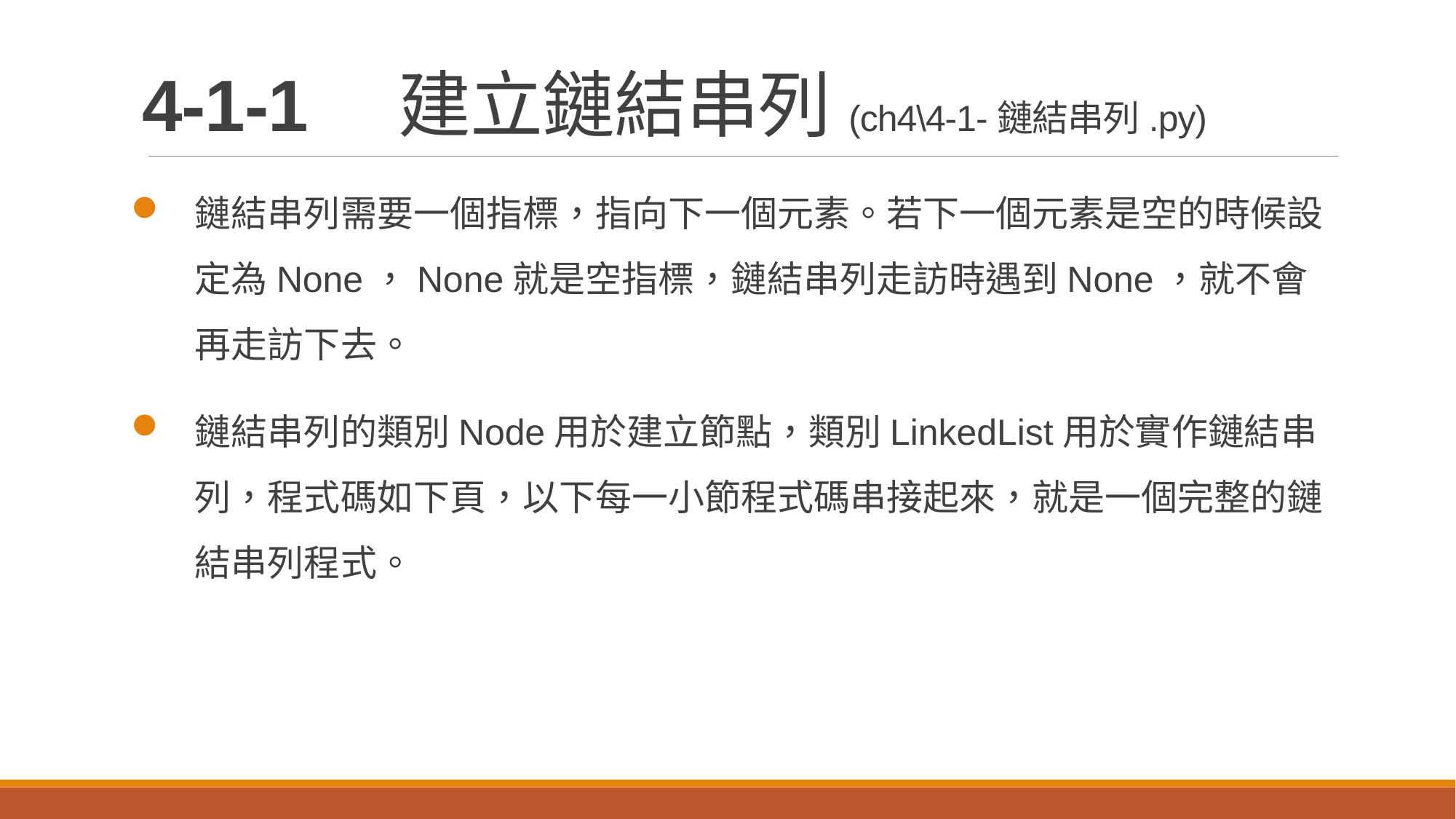

# 4-1-1　建立鏈結串列(ch4\4-1-鏈結串列.py)
鏈結串列需要一個指標，指向下一個元素。若下一個元素是空的時候設定為None，None就是空指標，鏈結串列走訪時遇到None，就不會再走訪下去。
鏈結串列的類別Node用於建立節點，類別LinkedList用於實作鏈結串列，程式碼如下頁，以下每一小節程式碼串接起來，就是一個完整的鏈結串列程式。